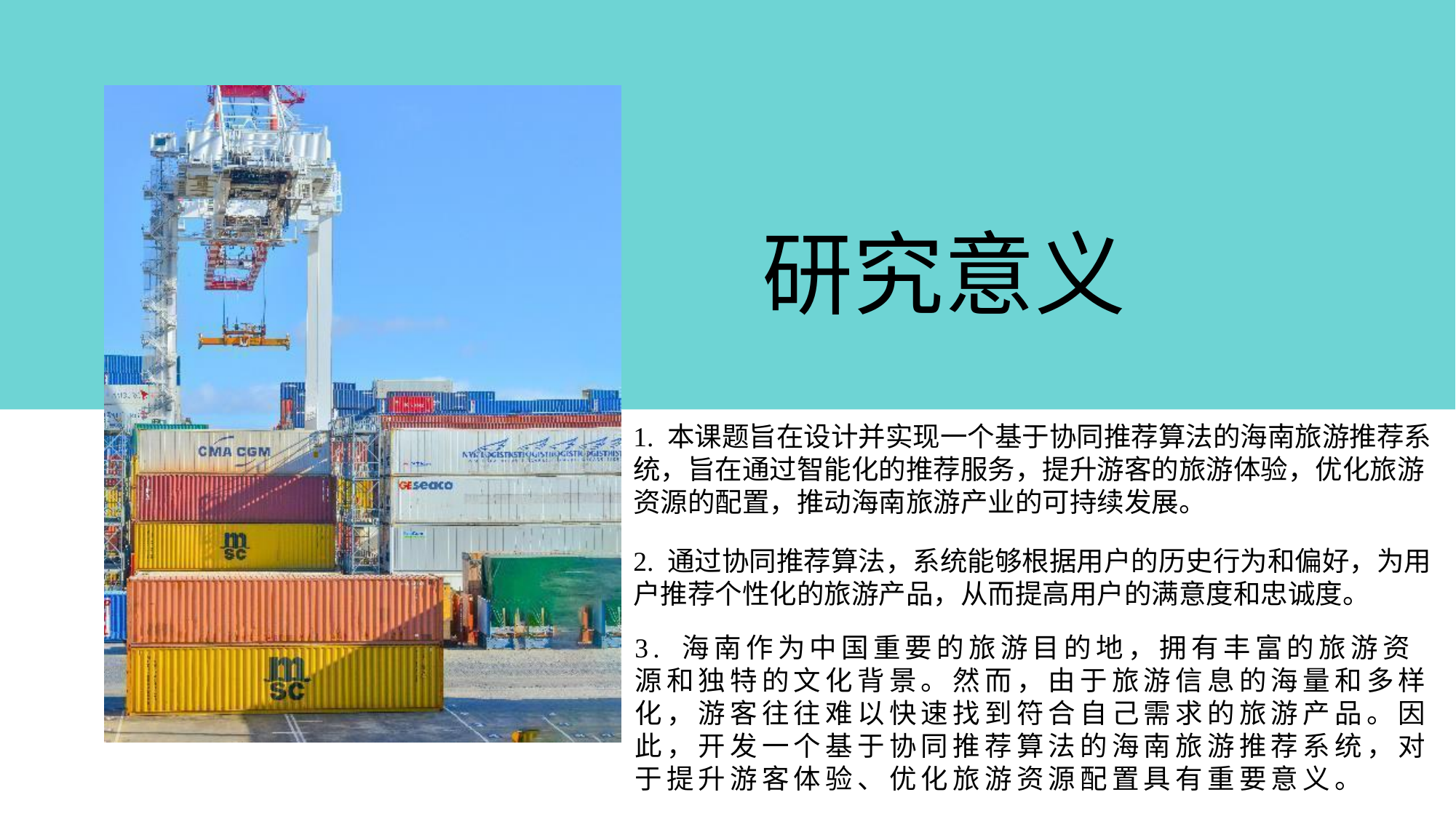

研究意义
1. 本课题旨在设计并实现一个基于协同推荐算法的海南旅游推荐系统，旨在通过智能化的推荐服务，提升游客的旅游体验，优化旅游资源的配置，推动海南旅游产业的可持续发展。
2. 通过协同推荐算法，系统能够根据用户的历史行为和偏好，为用户推荐个性化的旅游产品，从而提高用户的满意度和忠诚度。
# 3. 海南作为中国重要的旅游目的地，拥有丰富的旅游资源和独特的文化背景。然而，由于旅游信息的海量和多样化，游客往往难以快速找到符合自己需求的旅游产品。因此，开发一个基于协同推荐算法的海南旅游推荐系统，对于提升游客体验、优化旅游资源配置具有重要意义。